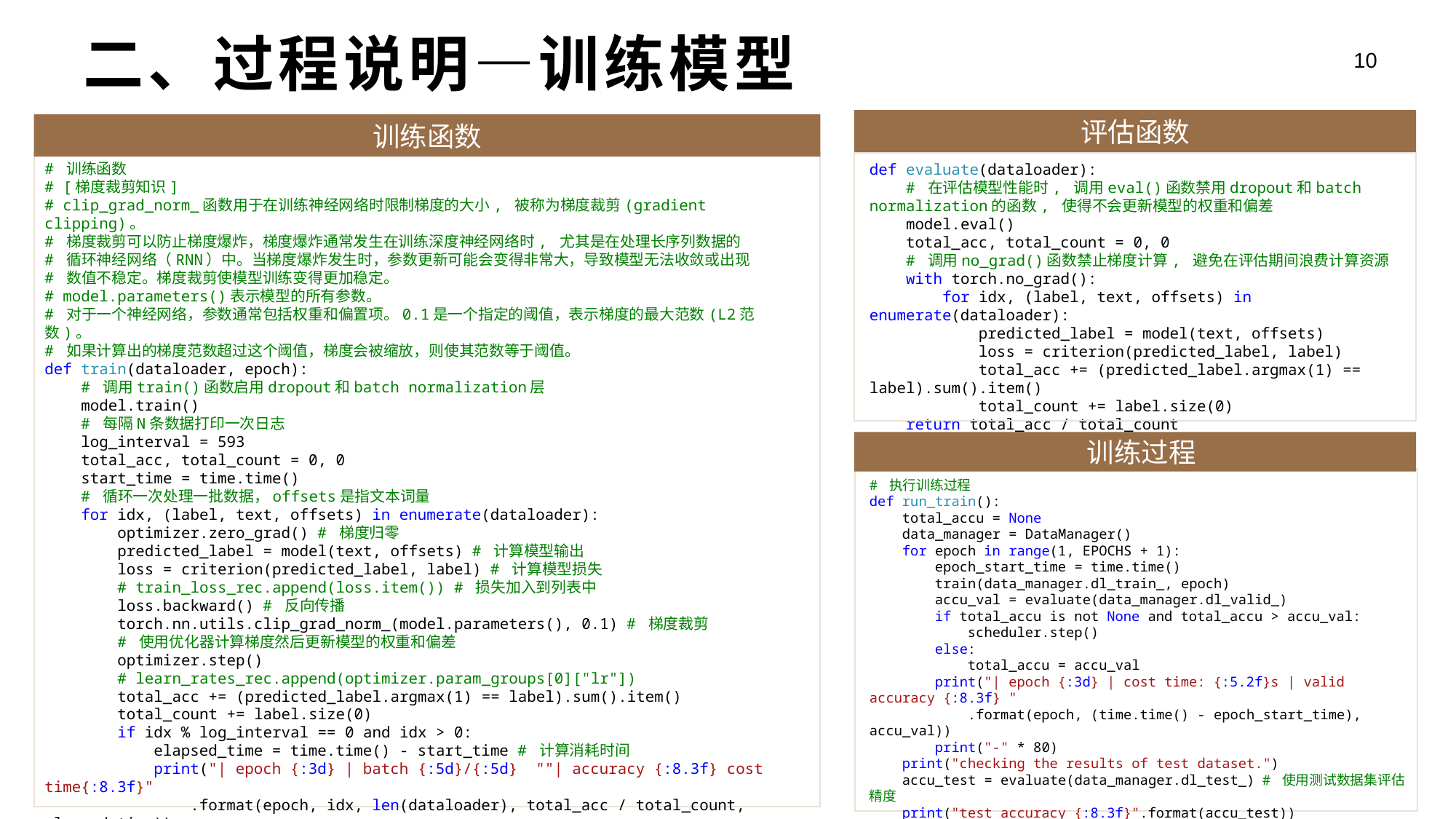

二、过程说明—训练模型
评估函数
训练函数

# 训练函数
# [梯度裁剪知识]
# clip_grad_norm_函数用于在训练神经网络时限制梯度的大小, 被称为梯度裁剪(gradient clipping)。
# 梯度裁剪可以防止梯度爆炸，梯度爆炸通常发生在训练深度神经网络时, 尤其是在处理长序列数据的
# 循环神经网络（RNN）中。当梯度爆炸发生时，参数更新可能会变得非常大，导致模型无法收敛或出现
# 数值不稳定。梯度裁剪使模型训练变得更加稳定。
# model.parameters()表示模型的所有参数。
# 对于一个神经网络，参数通常包括权重和偏置项。0.1是一个指定的阈值，表示梯度的最大范数(L2范数)。
# 如果计算出的梯度范数超过这个阈值，梯度会被缩放，则使其范数等于阈值。
def train(dataloader, epoch):
    # 调用train()函数启用dropout和batch normalization层
    model.train()
    # 每隔N条数据打印一次日志
    log_interval = 593
    total_acc, total_count = 0, 0
    start_time = time.time()
    # 循环一次处理一批数据，offsets是指文本词量
    for idx, (label, text, offsets) in enumerate(dataloader):
        optimizer.zero_grad() # 梯度归零
        predicted_label = model(text, offsets) # 计算模型输出
        loss = criterion(predicted_label, label) # 计算模型损失
        # train_loss_rec.append(loss.item()) # 损失加入到列表中
        loss.backward() # 反向传播
        torch.nn.utils.clip_grad_norm_(model.parameters(), 0.1) # 梯度裁剪
        # 使用优化器计算梯度然后更新模型的权重和偏差
        optimizer.step()
        # learn_rates_rec.append(optimizer.param_groups[0]["lr"])
        total_acc += (predicted_label.argmax(1) == label).sum().item()
        total_count += label.size(0)
        if idx % log_interval == 0 and idx > 0:
            elapsed_time = time.time() - start_time # 计算消耗时间
            print("| epoch {:3d} | batch {:5d}/{:5d}  ""| accuracy {:8.3f} cost time{:8.3f}"
                .format(epoch, idx, len(dataloader), total_acc / total_count, elapsed_time))
            total_acc, total_count = 0, 0
            start_time = time.time()
def evaluate(dataloader):
    # 在评估模型性能时, 调用eval()函数禁用dropout和batch normalization的函数, 使得不会更新模型的权重和偏差
    model.eval()
    total_acc, total_count = 0, 0
    # 调用no_grad()函数禁止梯度计算, 避免在评估期间浪费计算资源
    with torch.no_grad():
        for idx, (label, text, offsets) in enumerate(dataloader):
            predicted_label = model(text, offsets)
            loss = criterion(predicted_label, label)
            total_acc += (predicted_label.argmax(1) == label).sum().item()
            total_count += label.size(0)
    return total_acc / total_count
 训练过程

# 执行训练过程
def run_train():
    total_accu = None
    data_manager = DataManager()
    for epoch in range(1, EPOCHS + 1):
        epoch_start_time = time.time()
        train(data_manager.dl_train_, epoch)
        accu_val = evaluate(data_manager.dl_valid_)
        if total_accu is not None and total_accu > accu_val:
            scheduler.step()
        else:
            total_accu = accu_val
        print("| epoch {:3d} | cost time: {:5.2f}s | valid accuracy {:8.3f} "
            .format(epoch, (time.time() - epoch_start_time), accu_val))
        print("-" * 80)
    print("checking the results of test dataset.")
    accu_test = evaluate(data_manager.dl_test_) # 使用测试数据集评估精度
    print("test accuracy {:8.3f}".format(accu_test))
    if params_save:
        torch.save(model.state_dict(), params_path) # 保存模型参数